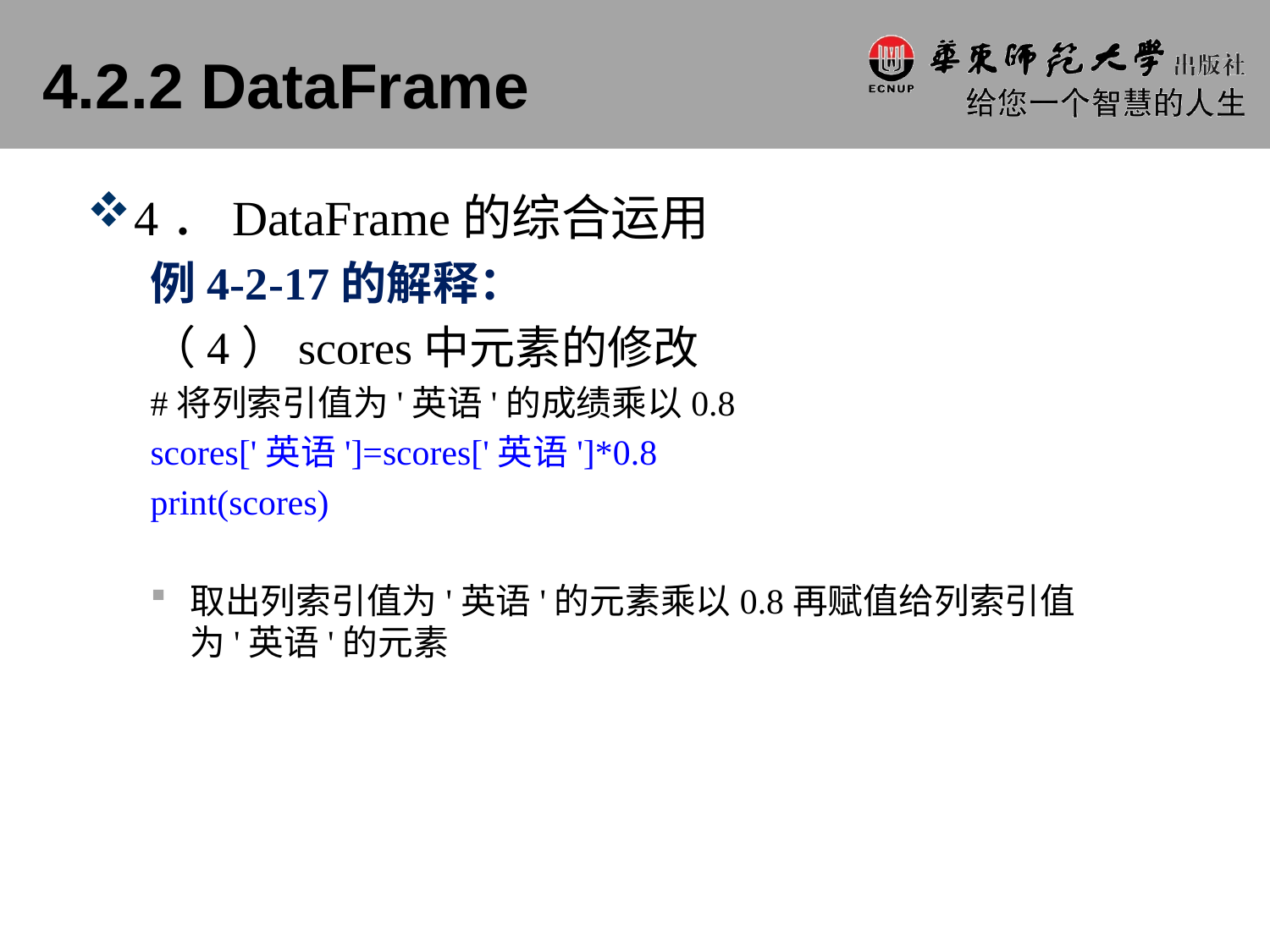

# 4.2.2 DataFrame
4．DataFrame的综合运用
例4-2-17的解释：
（4）scores中元素的修改
#将列索引值为'英语'的成绩乘以0.8
scores['英语']=scores['英语']*0.8
print(scores)

取出列索引值为'英语'的元素乘以0.8再赋值给列索引值为'英语'的元素